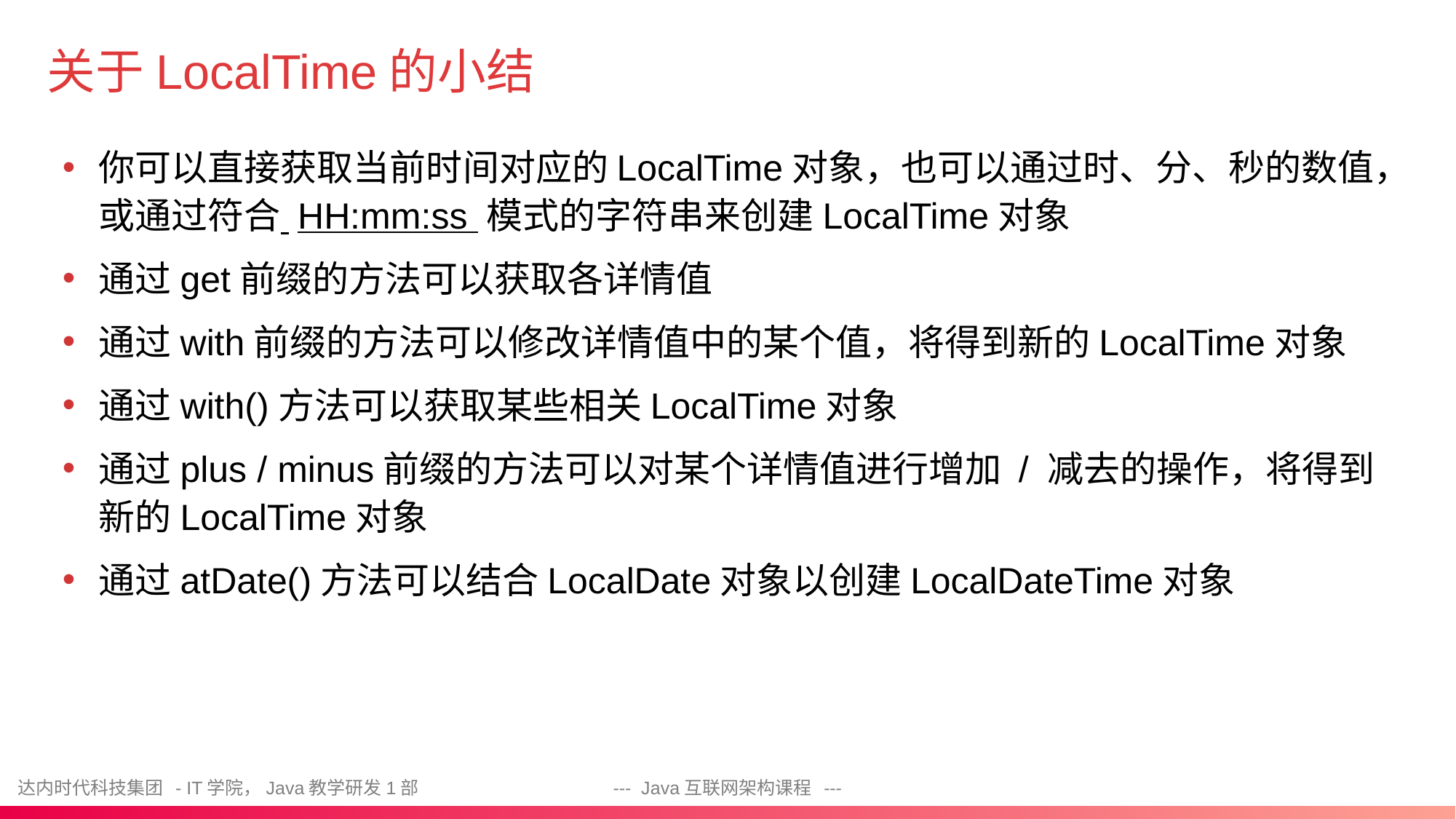

# 关于LocalTime的小结
你可以直接获取当前时间对应的LocalTime对象，也可以通过时、分、秒的数值，或通过符合 HH:mm:ss 模式的字符串来创建LocalTime对象
通过get前缀的方法可以获取各详情值
通过with前缀的方法可以修改详情值中的某个值，将得到新的LocalTime对象
通过with()方法可以获取某些相关LocalTime对象
通过plus / minus前缀的方法可以对某个详情值进行增加 / 减去的操作，将得到新的LocalTime对象
通过atDate()方法可以结合LocalDate对象以创建LocalDateTime对象